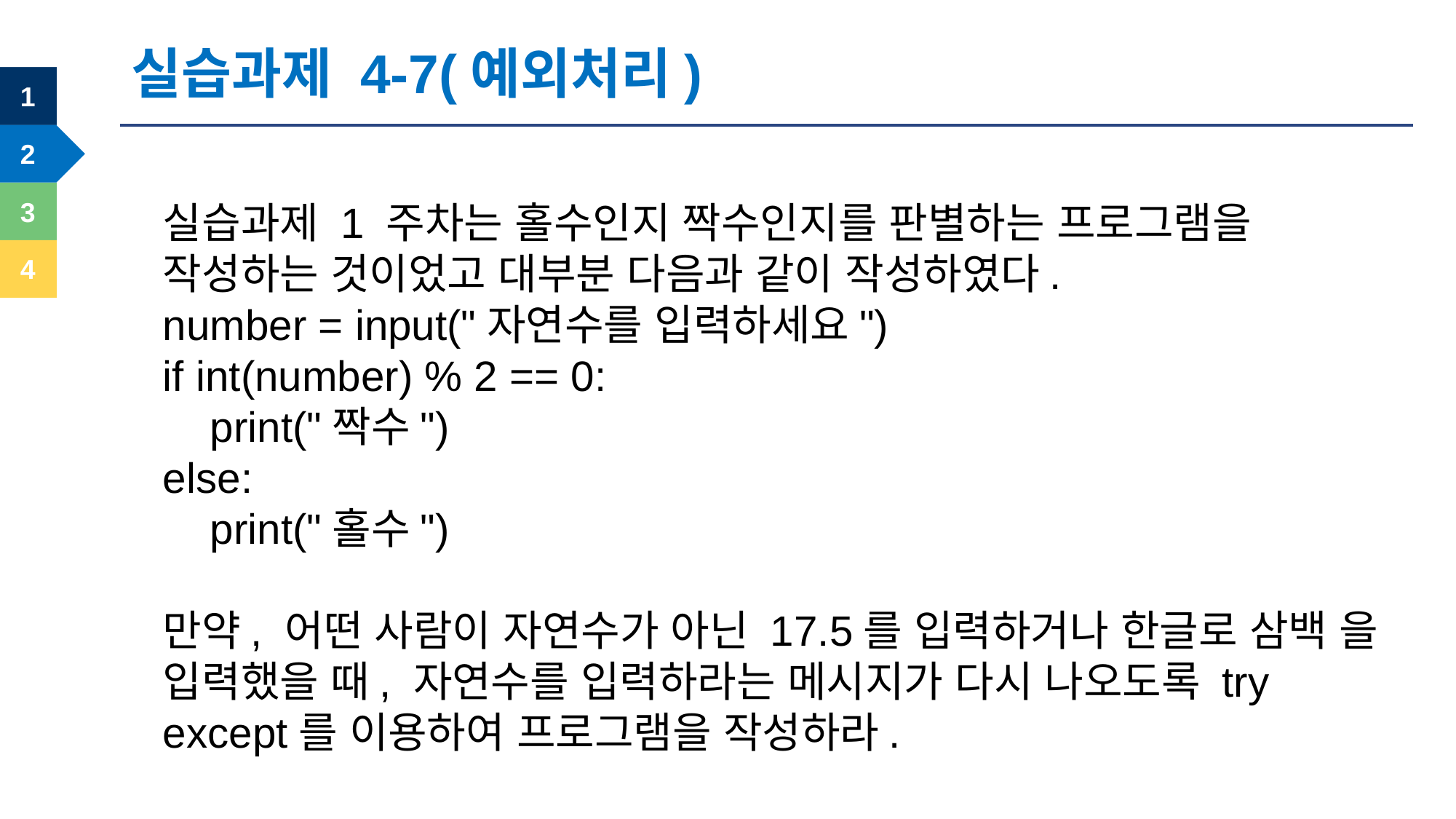

실습과제 4-7(예외처리)
실습과제 1 주차는 홀수인지 짝수인지를 판별하는 프로그램을 작성하는 것이었고 대부분 다음과 같이 작성하였다.
number = input("자연수를 입력하세요")
if int(number) % 2 == 0:
    print("짝수")
else:
    print("홀수")

만약, 어떤 사람이 자연수가 아닌 17.5를 입력하거나 한글로 삼백 을 입력했을 때, 자연수를 입력하라는 메시지가 다시 나오도록 try except를 이용하여 프로그램을 작성하라.